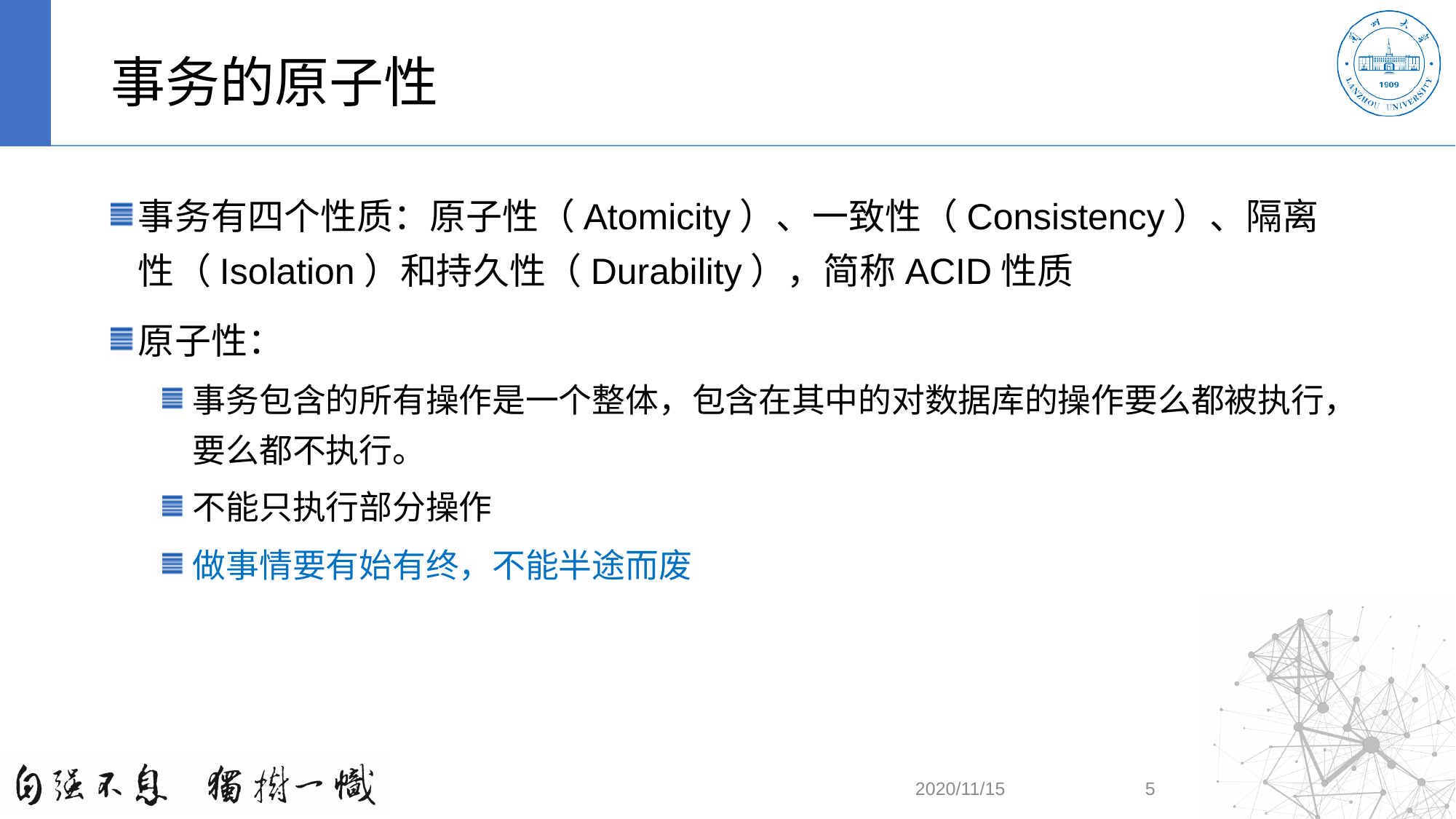

# 事务的原子性
事务有四个性质：原子性（Atomicity）、一致性（Consistency）、隔离性（Isolation）和持久性（Durability），简称ACID性质
原子性：
事务包含的所有操作是一个整体，包含在其中的对数据库的操作要么都被执行，要么都不执行。
不能只执行部分操作
做事情要有始有终，不能半途而废
2020/11/15
5